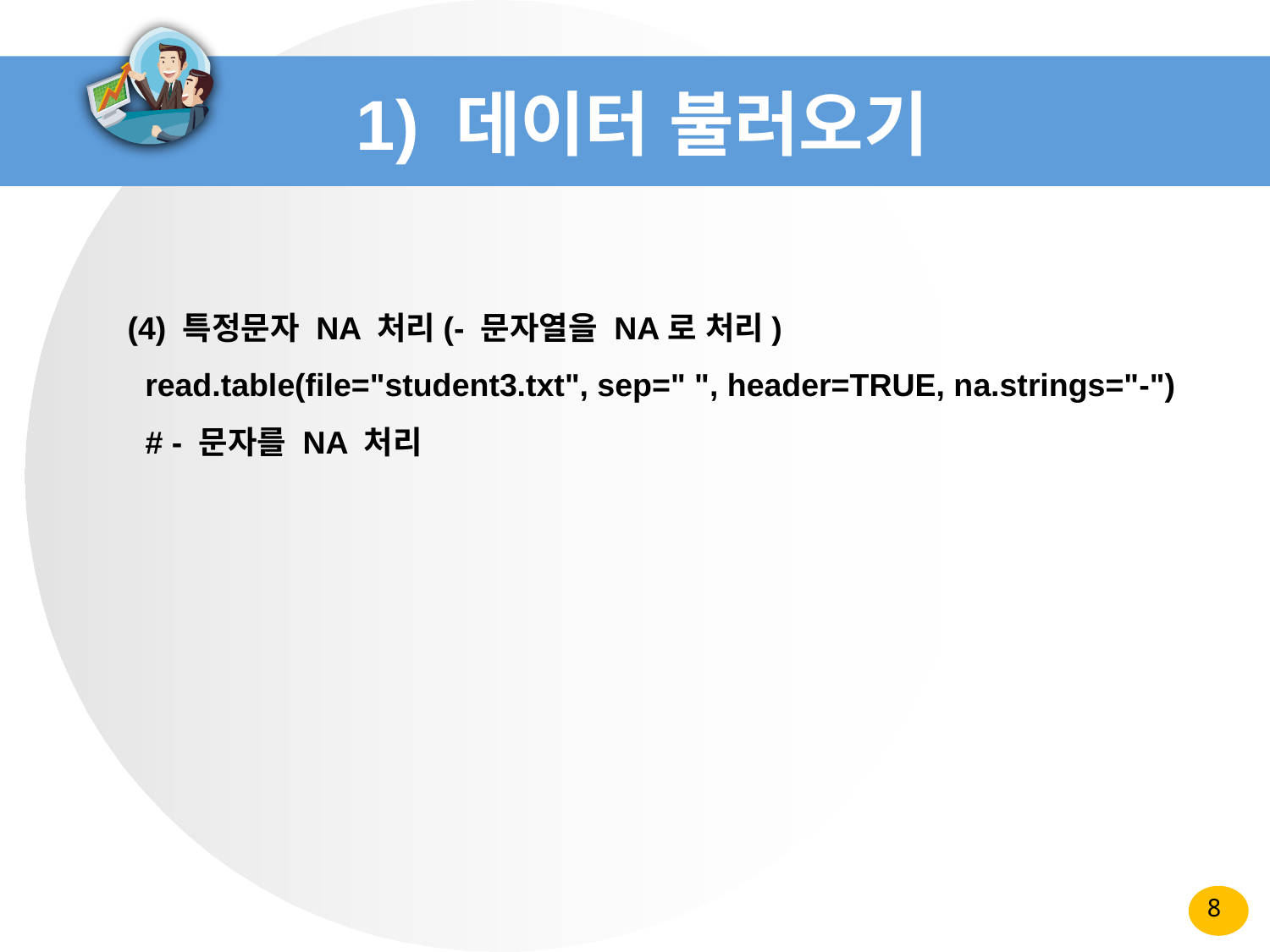

# 1) 데이터 불러오기
(4) 특정문자 NA 처리(- 문자열을 NA로 처리)
  read.table(file="student3.txt", sep=" ", header=TRUE, na.strings="-")
  # - 문자를 NA 처리
8